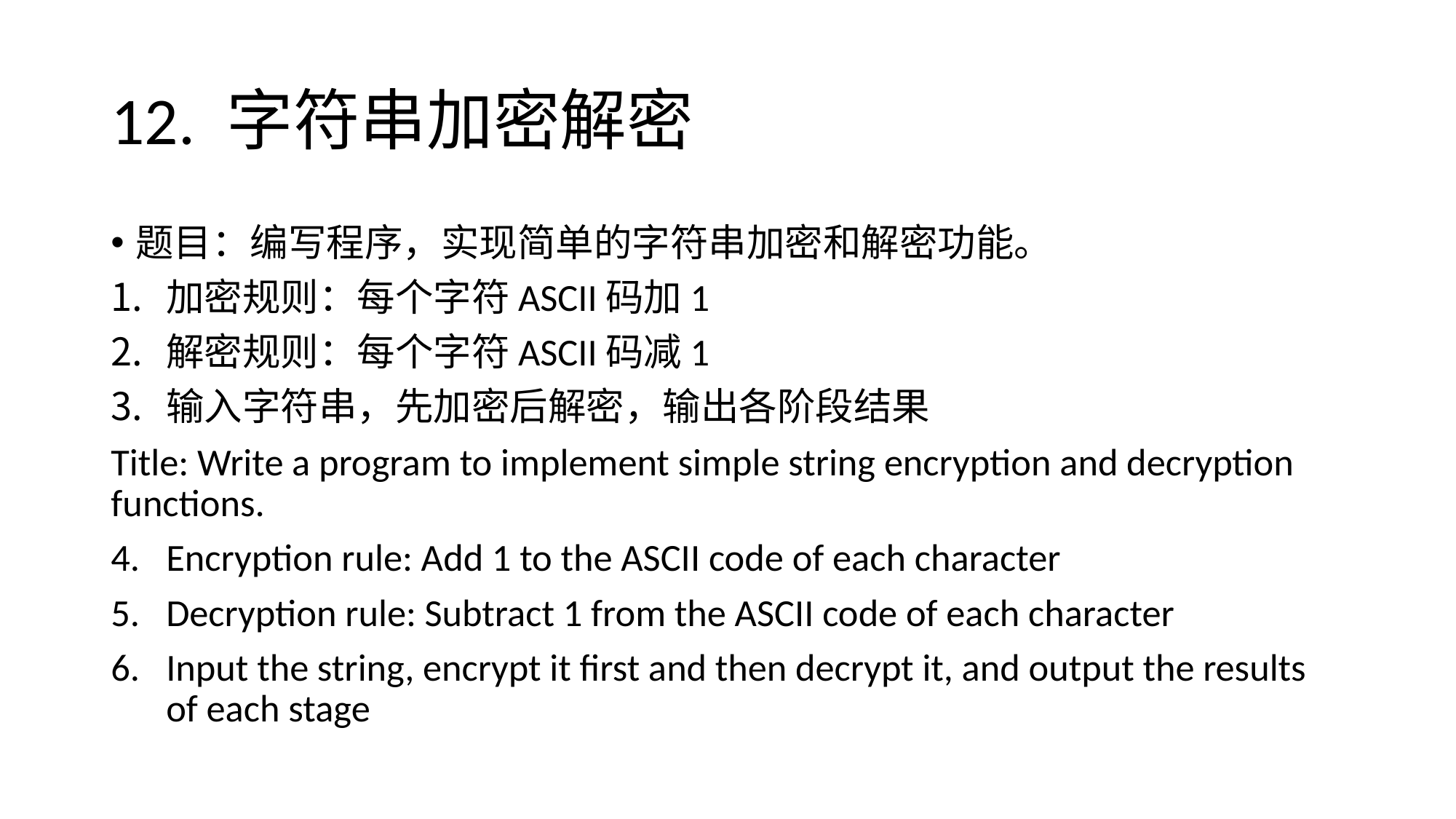

# 12. 字符串加密解密
题目：编写程序，实现简单的字符串加密和解密功能。
加密规则：每个字符ASCII码加1
解密规则：每个字符ASCII码减1
输入字符串，先加密后解密，输出各阶段结果
Title: Write a program to implement simple string encryption and decryption functions.
Encryption rule: Add 1 to the ASCII code of each character
Decryption rule: Subtract 1 from the ASCII code of each character
Input the string, encrypt it first and then decrypt it, and output the results of each stage